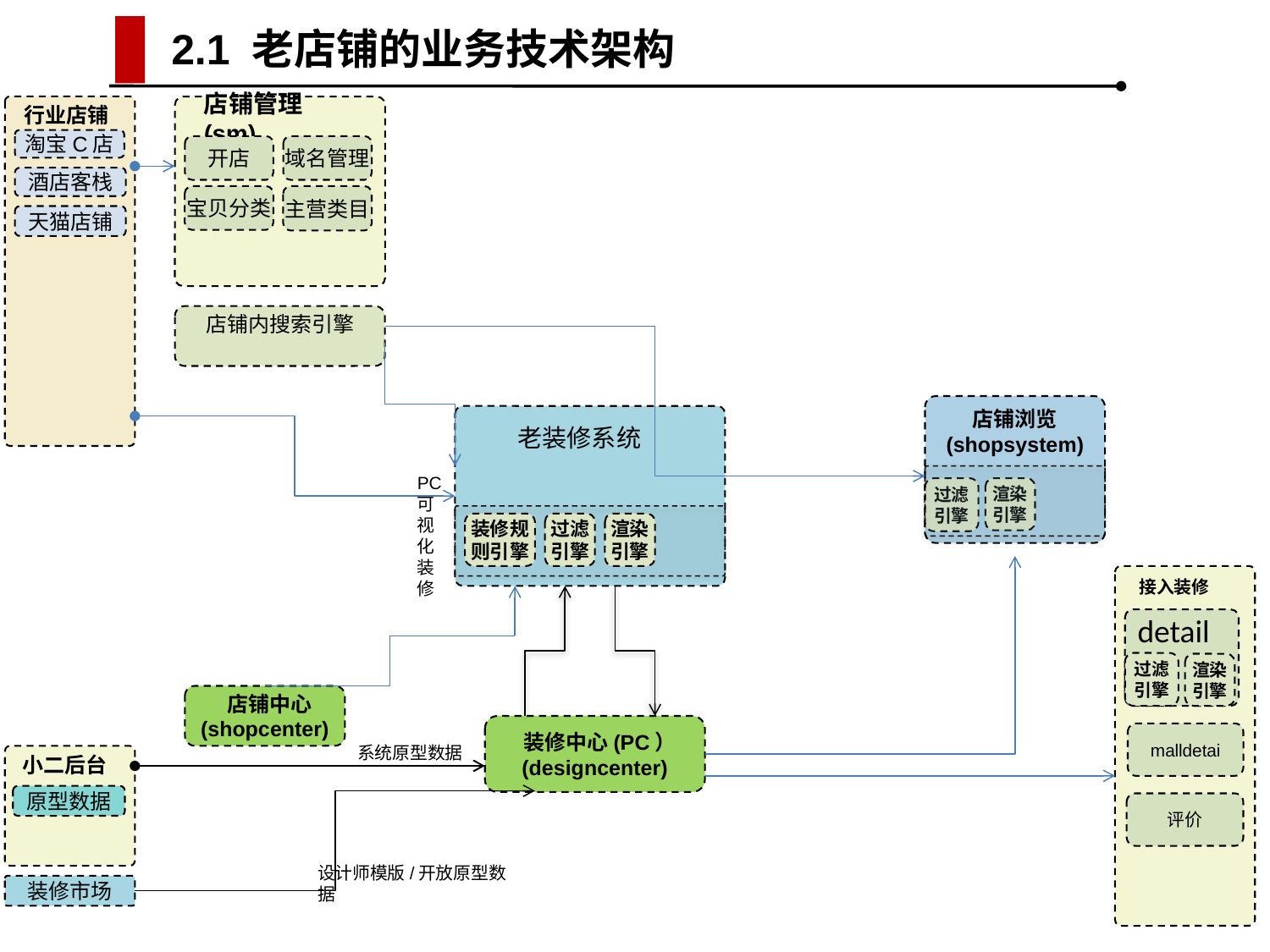

2.1 老店铺的业务技术架构

行业店铺

淘宝C店
PC页面
酒店客栈
店铺管理(sm)

开店
域名管理
宝贝分类
主营类目
天猫店铺
店铺内搜索引擎

店铺浏览
(shopsystem)

过滤
引擎
渲染
引擎

老装修系统

装修规
则引擎
过滤
引擎
渲染
引擎
 装修中心(PC）
(designcenter)
PC
可
视
化
装
修

接入装修

malldetai
评价
detail
过滤
引擎
渲染
引擎
 店铺中心
(shopcenter)
系统原型数据
小二后台

原型数据
设计师模版/开放原型数据
装修市场